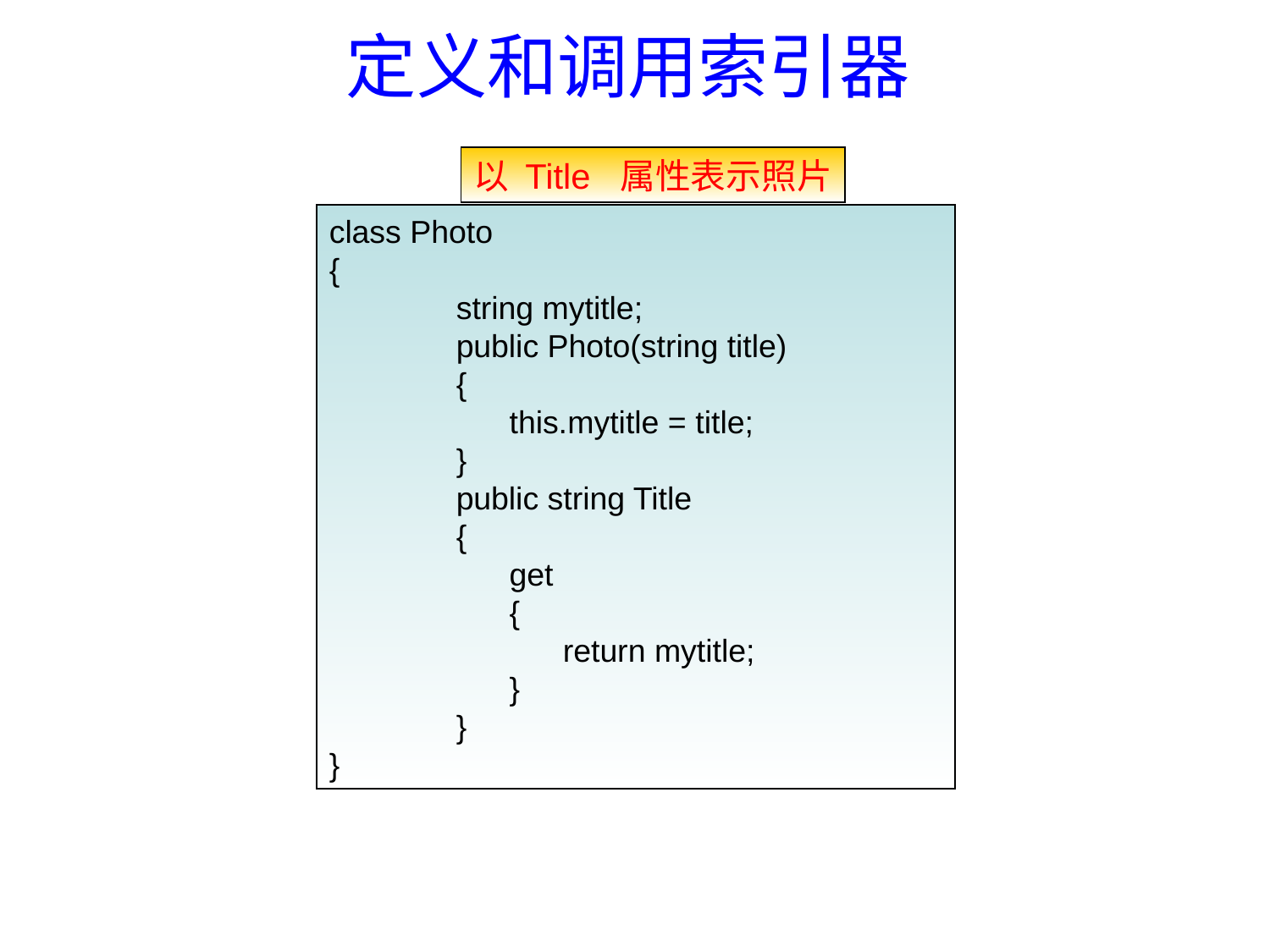

# 定义和调用索引器
以 Title 属性表示照片
class Photo
{
	string mytitle;
	public Photo(string title)
	{
	      this.mytitle = title;
	}
	public string Title
	{
	      get
	      {
	            return mytitle;
	      }
	}
}